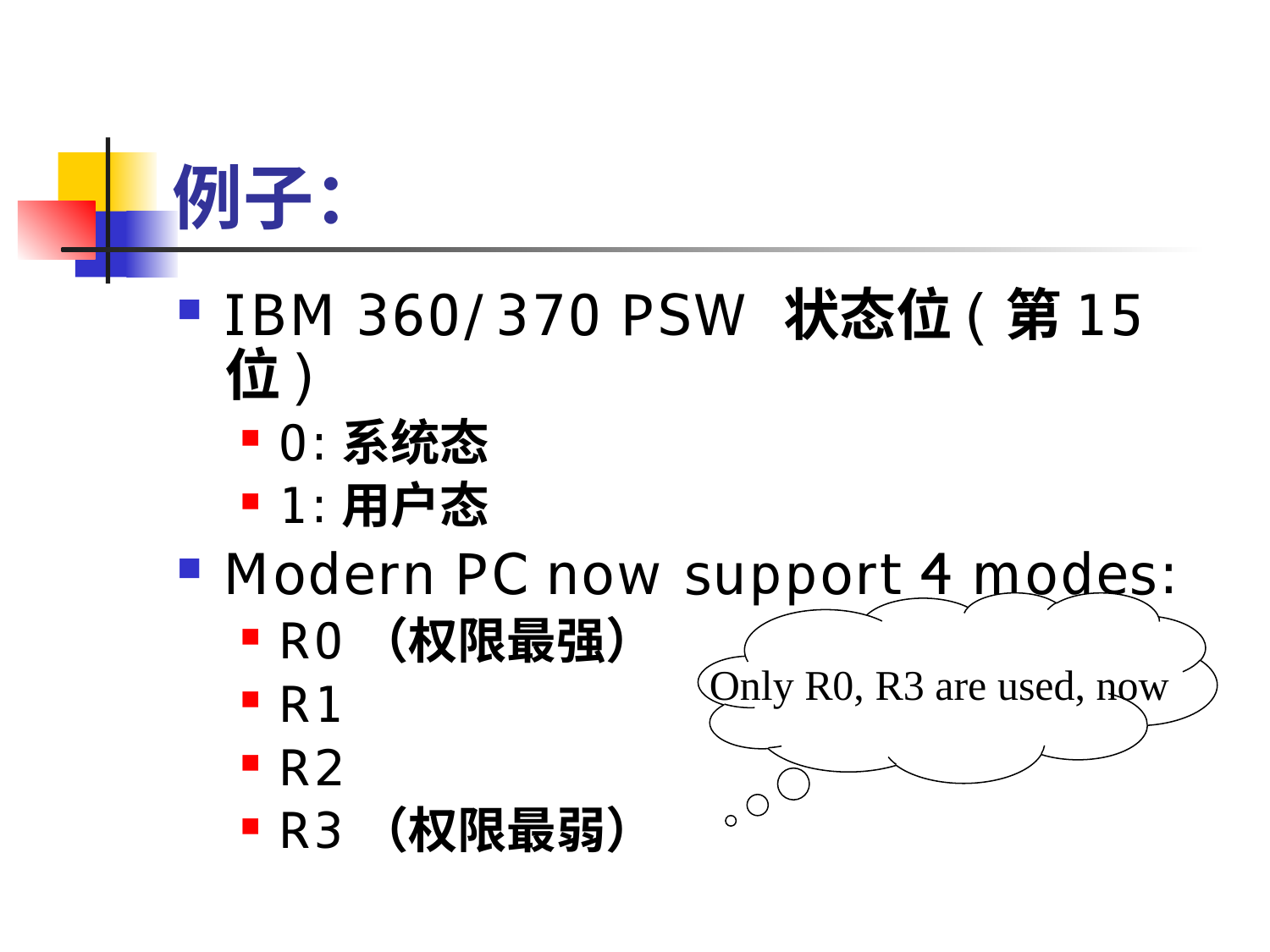

# 例子：
IBM 360/370 PSW 状态位(第15位)
0:系统态
1:用户态
Modern PC now support 4 modes:
R0（权限最强）
R1
R2
R3（权限最弱）
Only R0, R3 are used, now